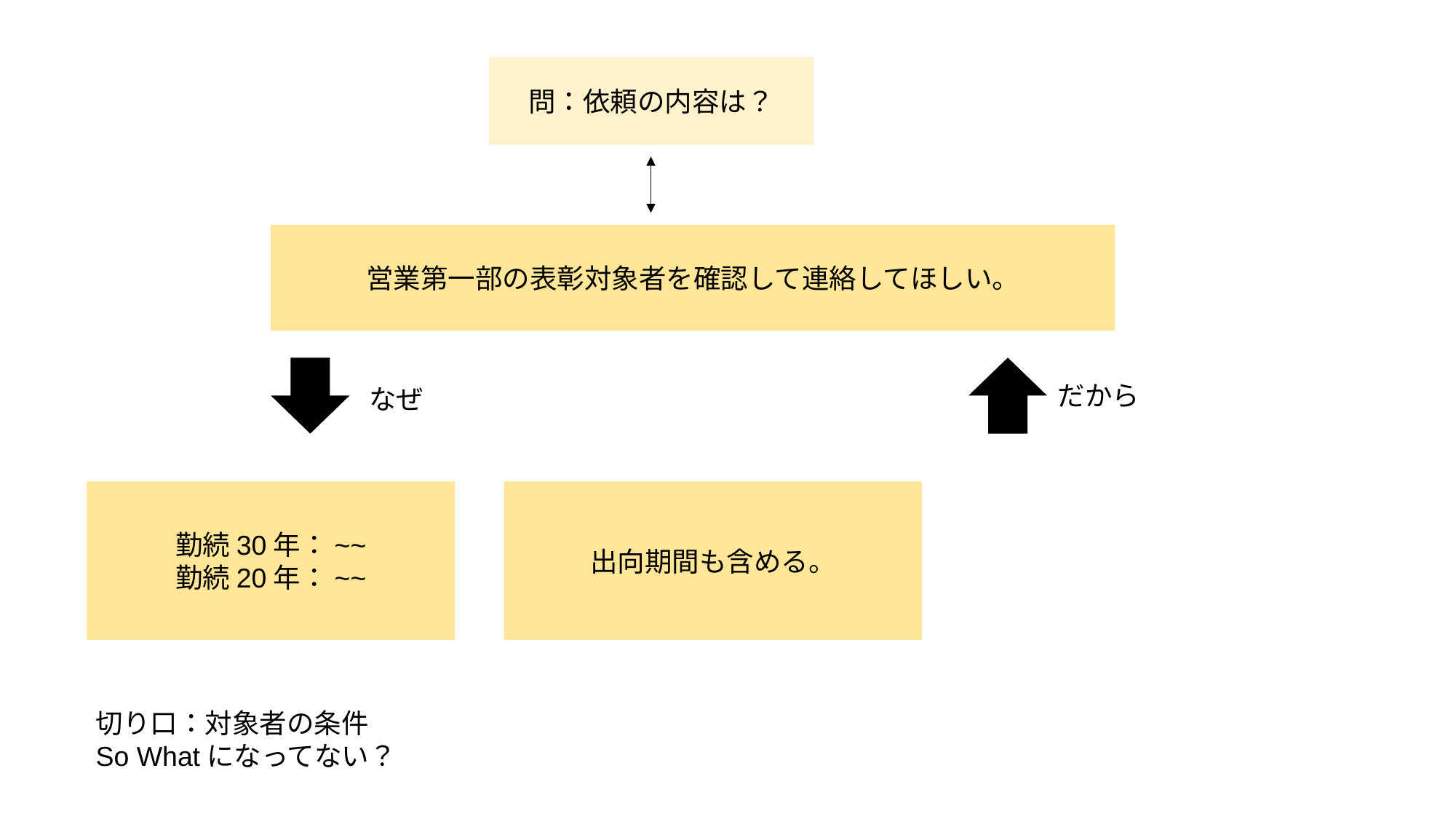

問：依頼の内容は？
営業第一部の表彰対象者を確認して連絡してほしい。

だから
なぜ
勤続30年：~~
勤続20年：~~
出向期間も含める。
切り口：対象者の条件
So Whatになってない？